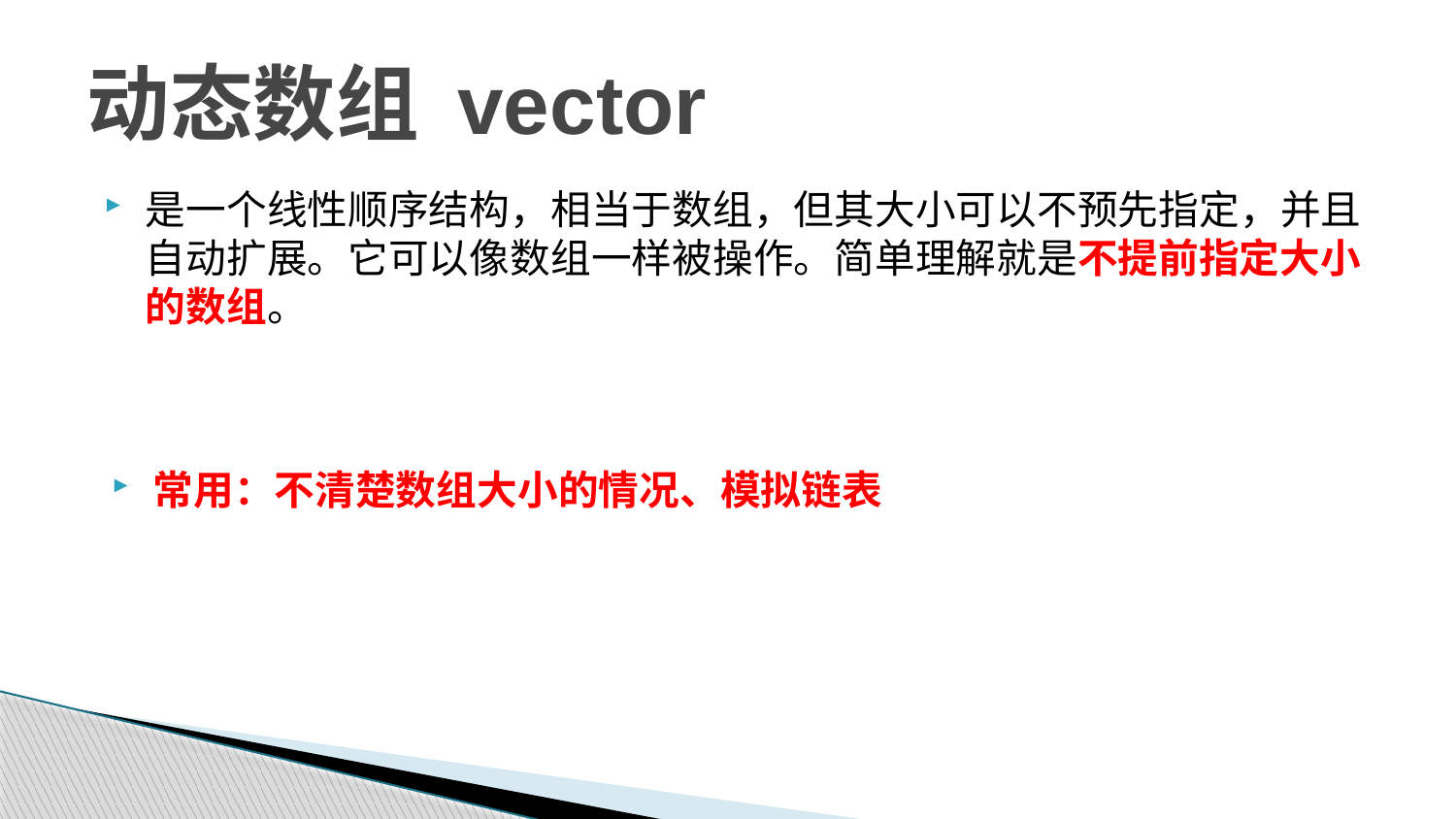

# 动态数组 vector
是一个线性顺序结构，相当于数组，但其大小可以不预先指定，并且自动扩展。它可以像数组一样被操作。简单理解就是不提前指定大小的数组。
常用：不清楚数组大小的情况、模拟链表